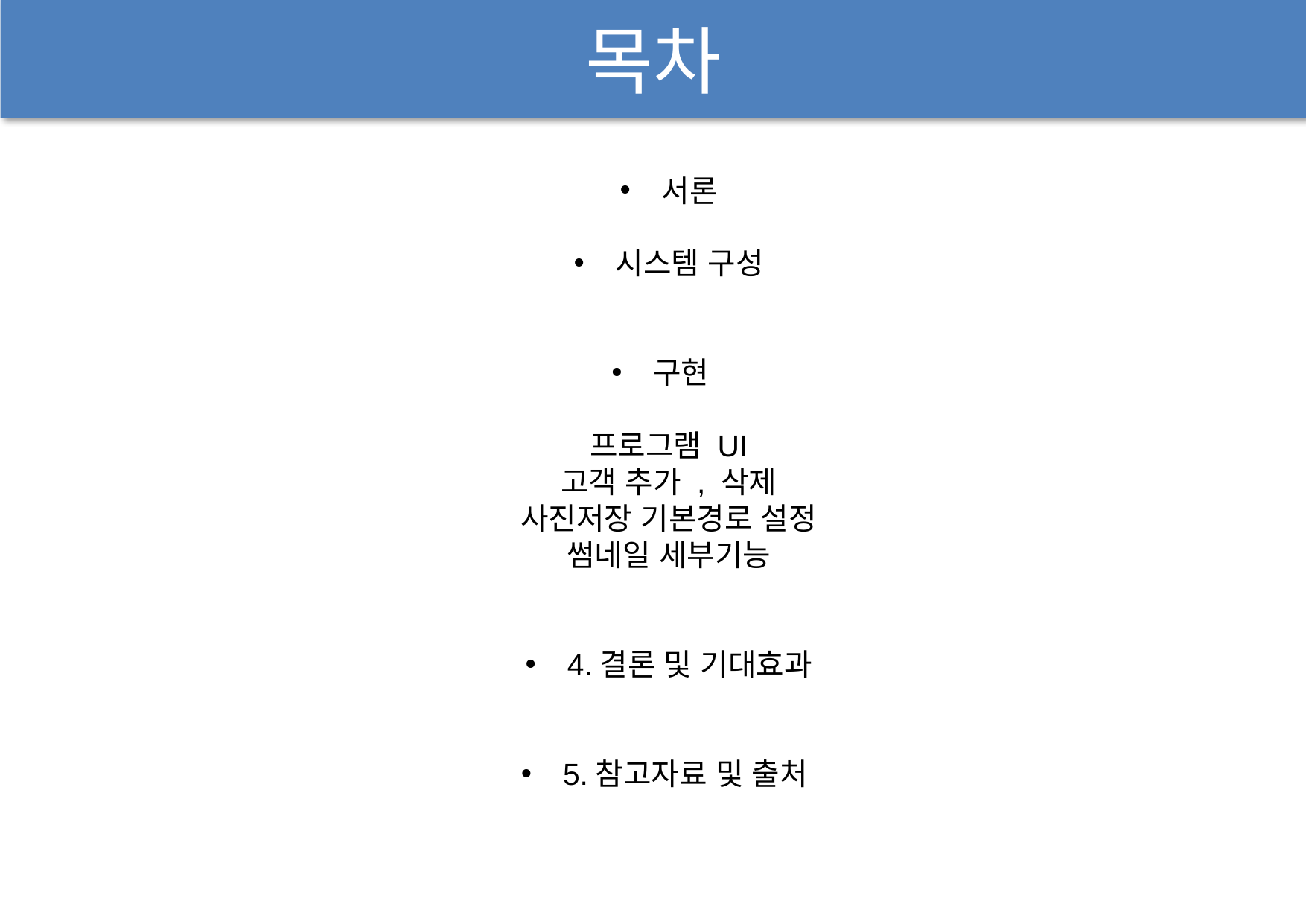

목차

서론

시스템 구성

구현

프로그램 UI
고객 추가 , 삭제
사진저장 기본경로 설정
썸네일 세부기능

4.결론 및 기대효과

5.참고자료 및 출처